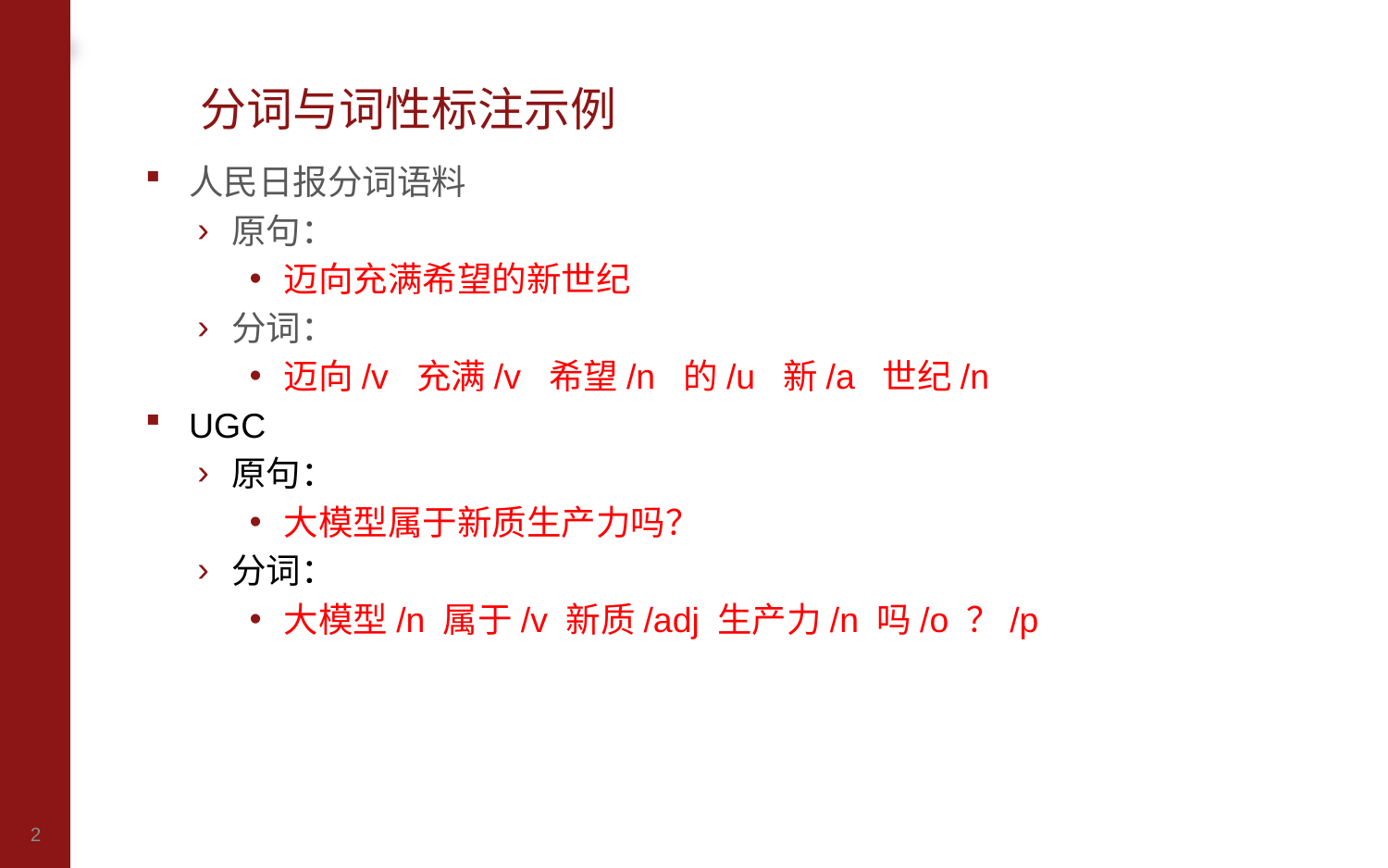

# 分词与词性标注示例
人民日报分词语料
原句：
迈向充满希望的新世纪
分词：
迈向/v  充满/v  希望/n  的/u  新/a  世纪/n
UGC
原句：
大模型属于新质生产力吗？
分词：
大模型/n 属于/v 新质/adj 生产力/n 吗/o ？/p

2